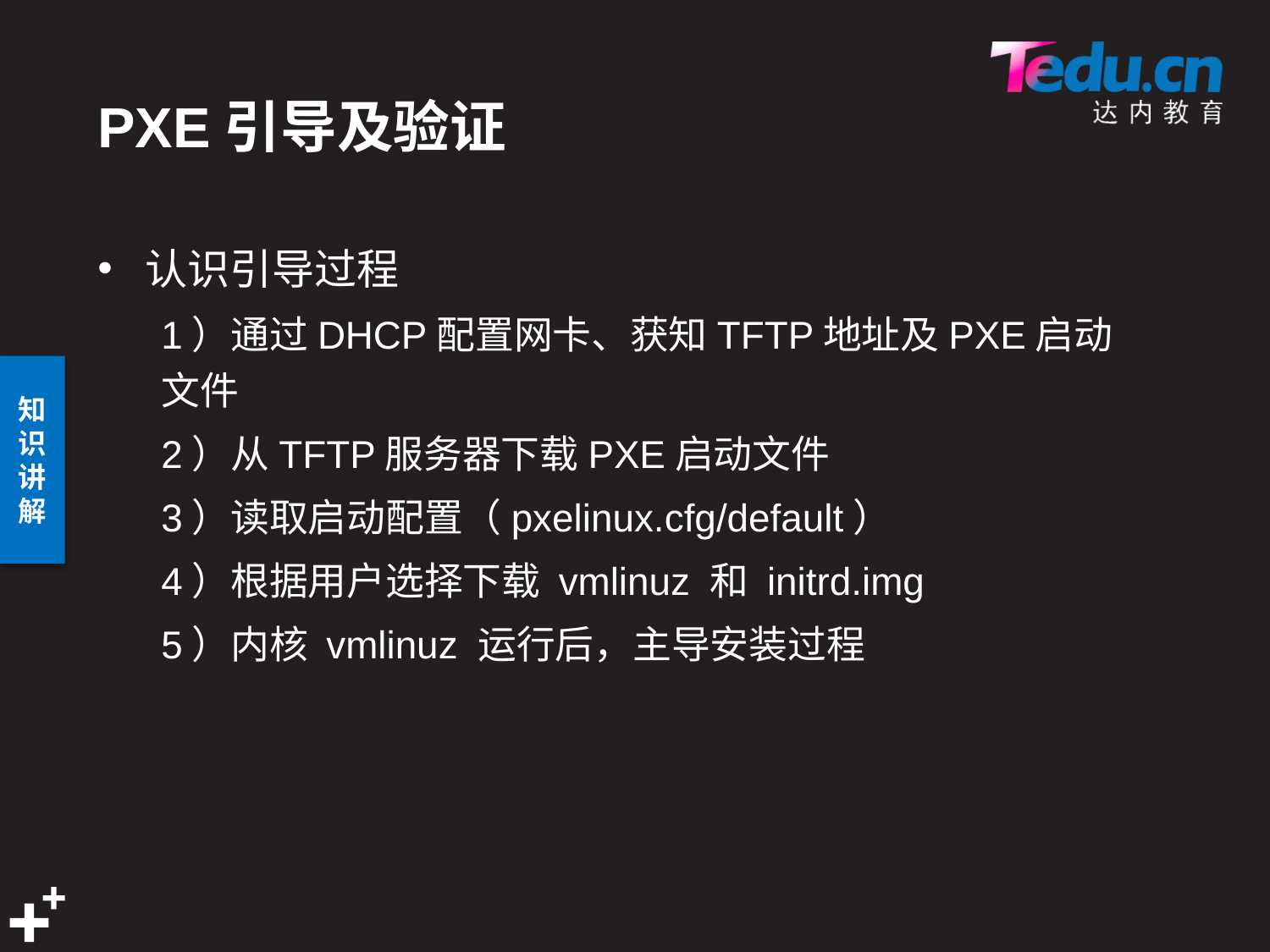

# PXE引导及验证
认识引导过程
1）通过DHCP配置网卡、获知TFTP地址及PXE启动文件
2）从TFTP服务器下载PXE启动文件
3）读取启动配置（pxelinux.cfg/default）
4）根据用户选择下载 vmlinuz 和 initrd.img
5）内核 vmlinuz 运行后，主导安装过程